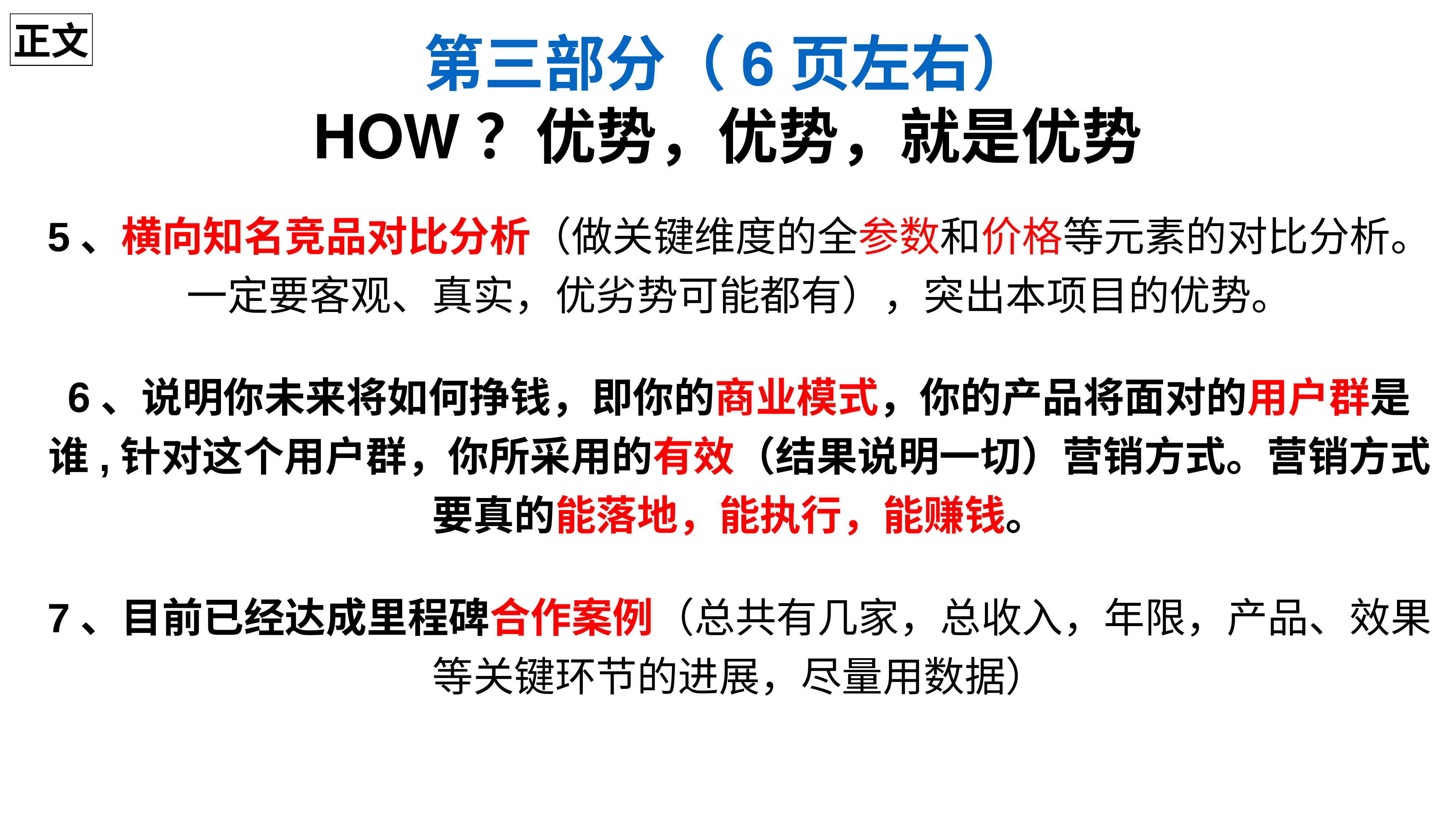

正文
第三部分（6页左右）
HOW？优势，优势，就是优势
5、横向知名竞品对比分析（做关键维度的全参数和价格等元素的对比分析。一定要客观、真实，优劣势可能都有），突出本项目的优势。
6、说明你未来将如何挣钱，即你的商业模式，你的产品将面对的用户群是谁,针对这个用户群，你所采用的有效（结果说明一切）营销方式。营销方式要真的能落地，能执行，能赚钱。
7、目前已经达成里程碑合作案例（总共有几家，总收入，年限，产品、效果等关键环节的进展，尽量用数据）